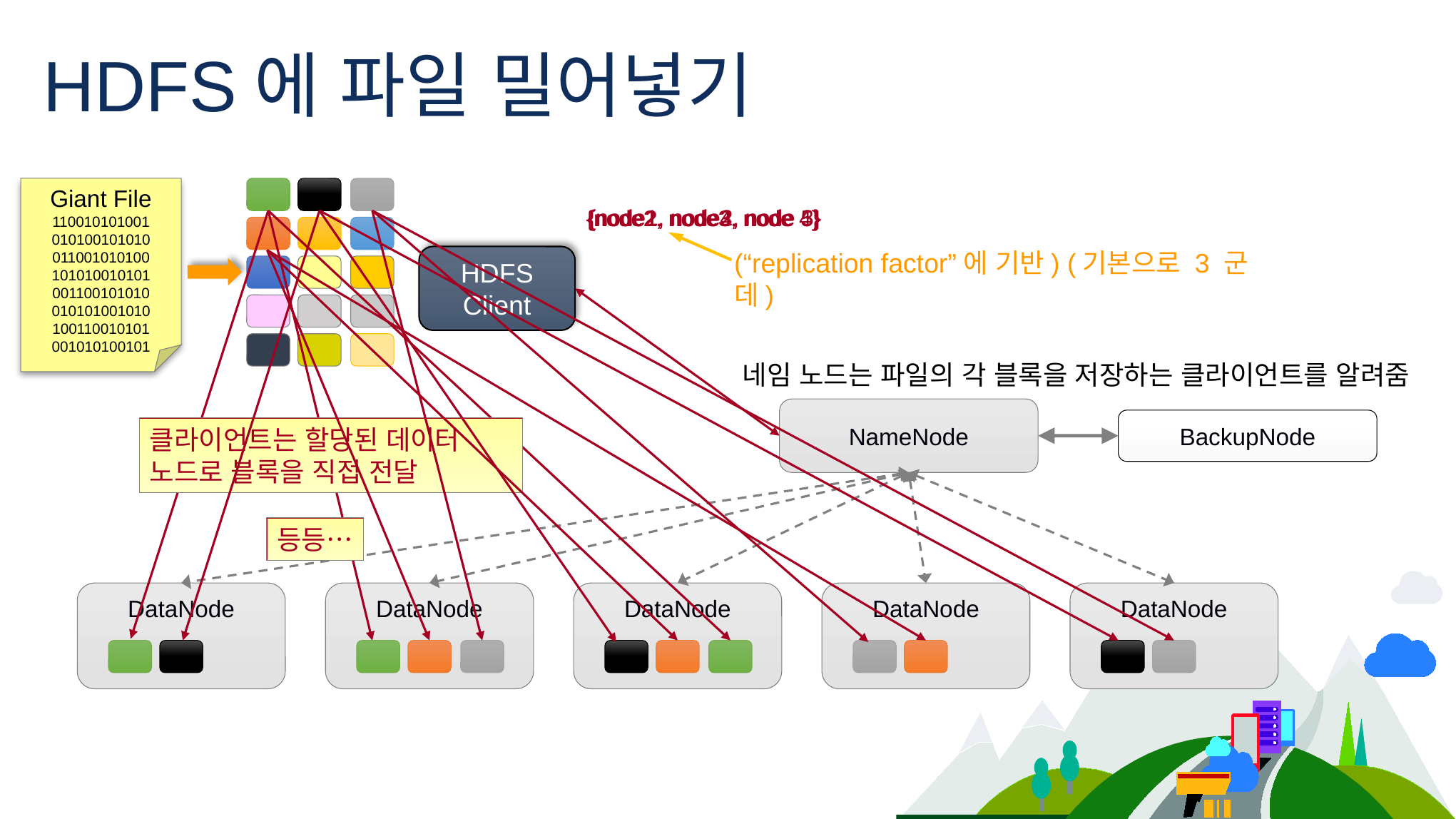

# HDFS에 파일 밀어넣기
Giant File
110010101001
010100101010
011001010100
101010010101
001100101010
010101001010
100110010101
001010100101

{node1, node2, node 3}
{node2, node4, node 5}
{node2, node3, node 4}
{node1, node3, node 5}

(“replication factor”에 기반) (기본으로 3 군데)
HDFS
Client

네임 노드는 파일의 각 블록을 저장하는 클라이언트를 알려줌
NameNode
BackupNode
클라이언트는 할당된 데이터 노드로 블록을 직접 전달
등등…
DataNode
DataNode
DataNode
DataNode
DataNode